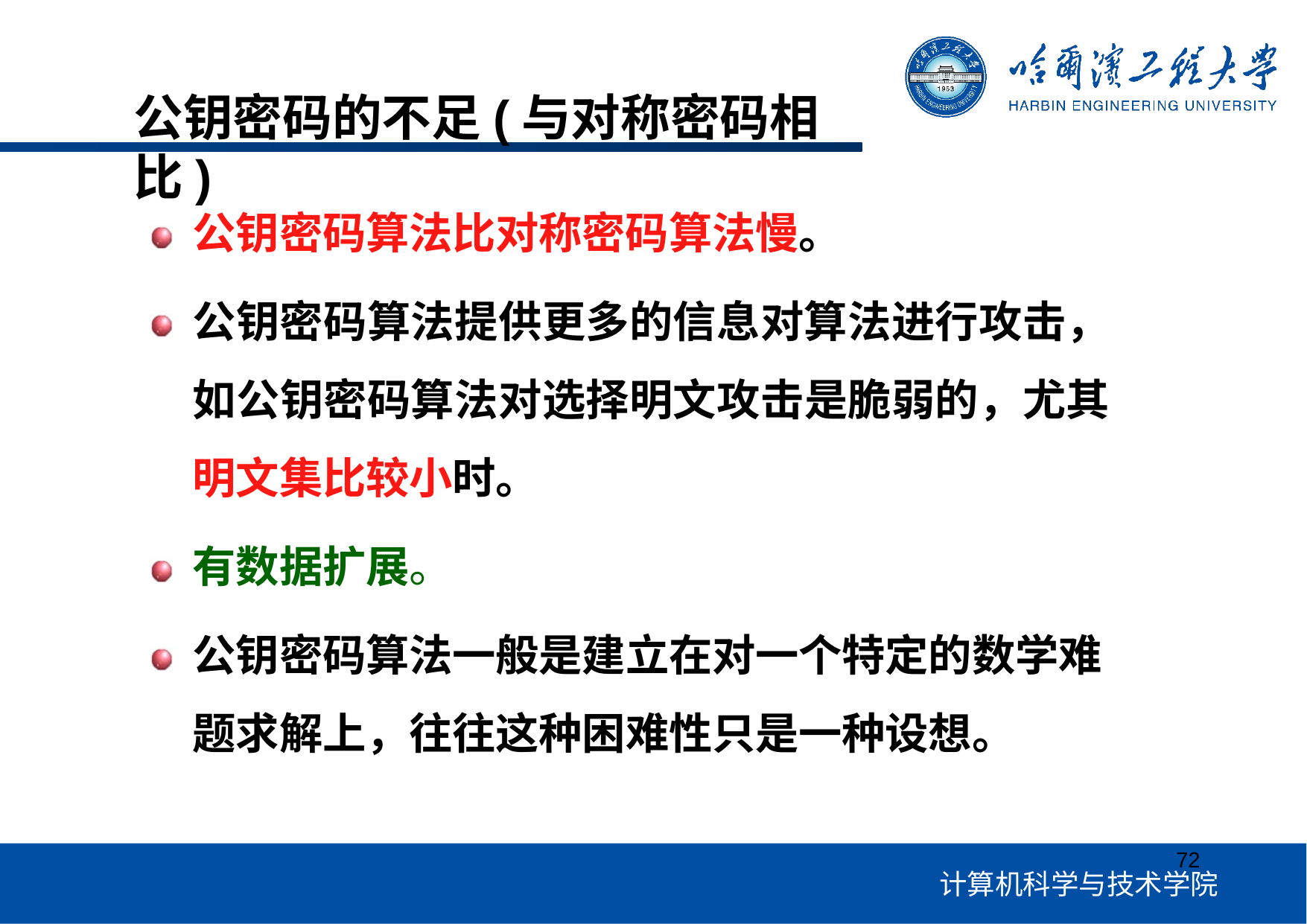

# 公钥密码的不足(与对称密码相比)
公钥密码算法比对称密码算法慢。
公钥密码算法提供更多的信息对算法进行攻击， 如公钥密码算法对选择明文攻击是脆弱的，尤其 明文集比较小时。
有数据扩展。
公钥密码算法一般是建立在对一个特定的数学难 题求解上，往往这种困难性只是一种设想。

72